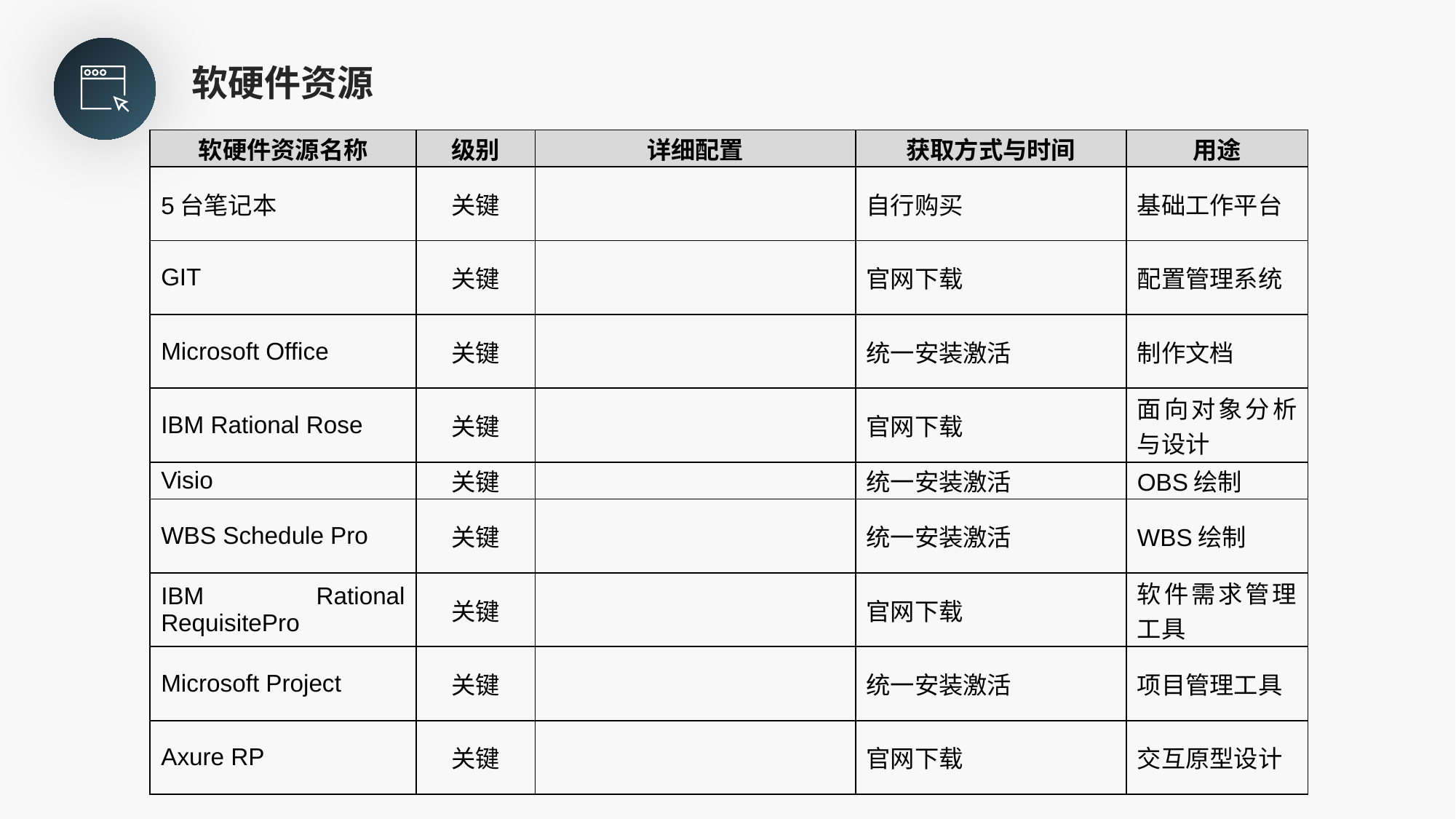

软硬件资源

| 软硬件资源名称 | 级别 | 详细配置 | 获取方式与时间 | 用途 |
| --- | --- | --- | --- | --- |
| 5台笔记本 | 关键 |  | 自行购买 | 基础工作平台 |
| GIT | 关键 |  | 官网下载 | 配置管理系统 |
| Microsoft Office | 关键 |  | 统一安装激活 | 制作文档 |
| IBM Rational Rose | 关键 |  | 官网下载 | 面向对象分析与设计 |
| Visio | 关键 |  | 统一安装激活 | OBS绘制 |
| WBS Schedule Pro | 关键 |  | 统一安装激活 | WBS绘制 |
| IBM Rational RequisitePro | 关键 |  | 官网下载 | 软件需求管理工具 |
| Microsoft Project | 关键 |  | 统一安装激活 | 项目管理工具 |
| Axure RP | 关键 |  | 官网下载 | 交互原型设计 |